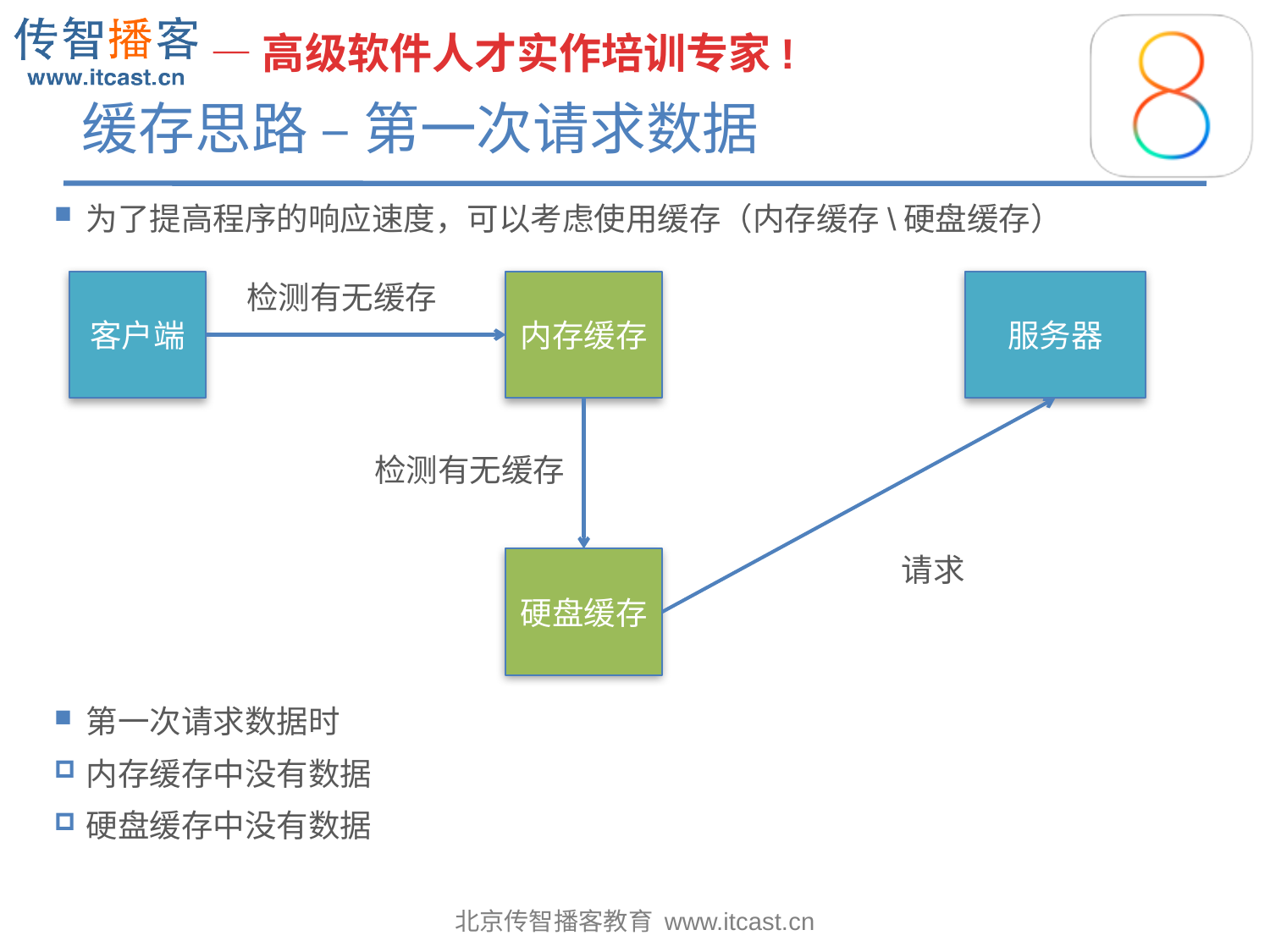

# 缓存思路 – 第一次请求数据
为了提高程序的响应速度，可以考虑使用缓存（内存缓存\硬盘缓存）
客户端
检测有无缓存
内存缓存
服务器
检测有无缓存
请求
硬盘缓存
第一次请求数据时
内存缓存中没有数据
硬盘缓存中没有数据